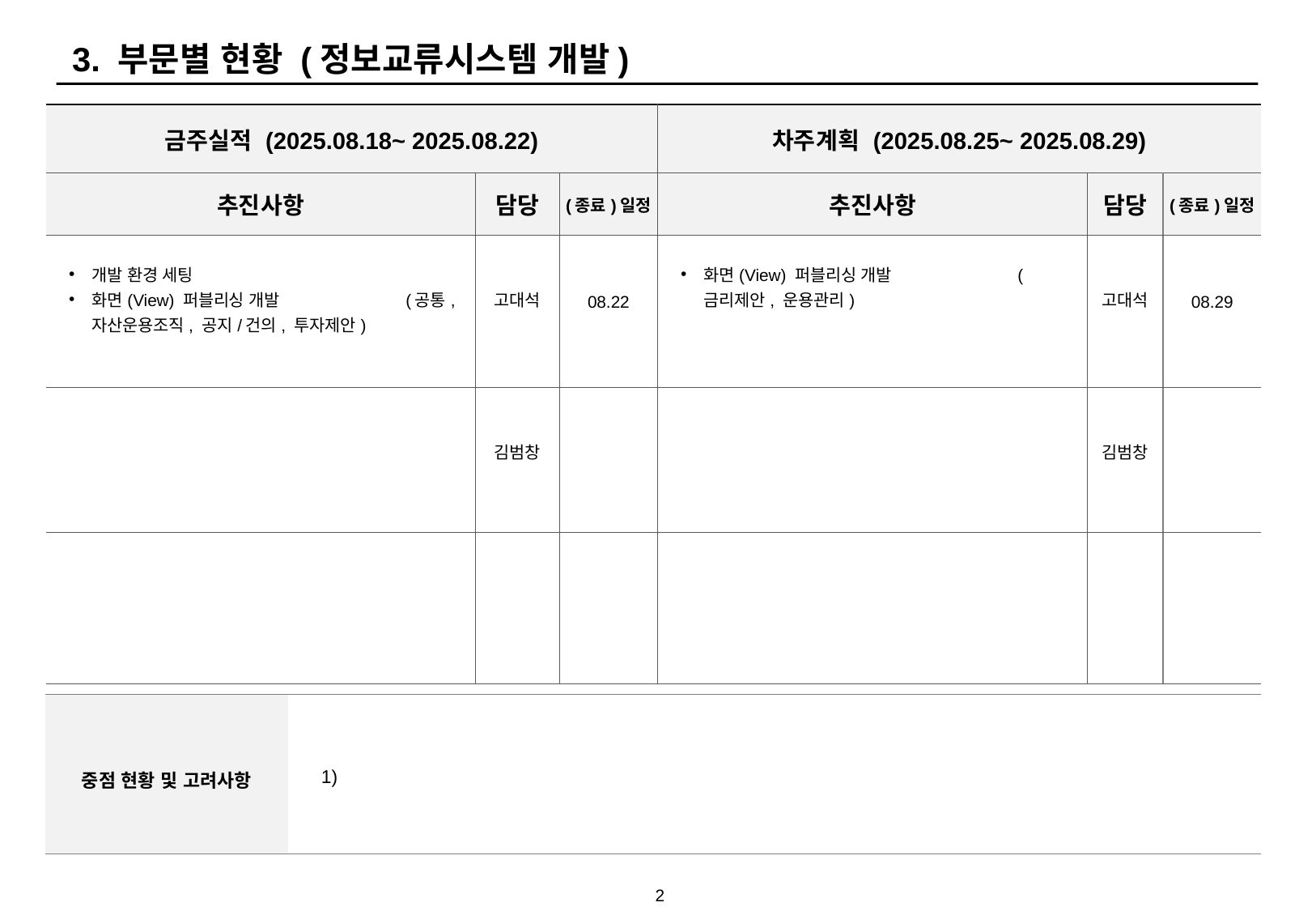

# 3. 부문별 현황 (정보교류시스템 개발)
| 금주실적 (2025.08.18~ 2025.08.22) |  |  | 차주계획 (2025.08.25~ 2025.08.29) |  |  |
| --- | --- | --- | --- | --- | --- |
| 추진사항 | 담당 | (종료)일정 | 추진사항 | 담당 | (종료)일정 |
| 개발 환경 세팅 화면(View) 퍼블리싱 개발 (공통, 자산운용조직, 공지/건의, 투자제안) | 고대석 | 08.22 | 화면(View) 퍼블리싱 개발 (금리제안, 운용관리) | 고대석 | 08.29 |
|  | 김범창 |  |  | 김범창 |  |
|  |  |  |  |  |  |
| 중점 현황 및 고려사항 | 1) |
| --- | --- |